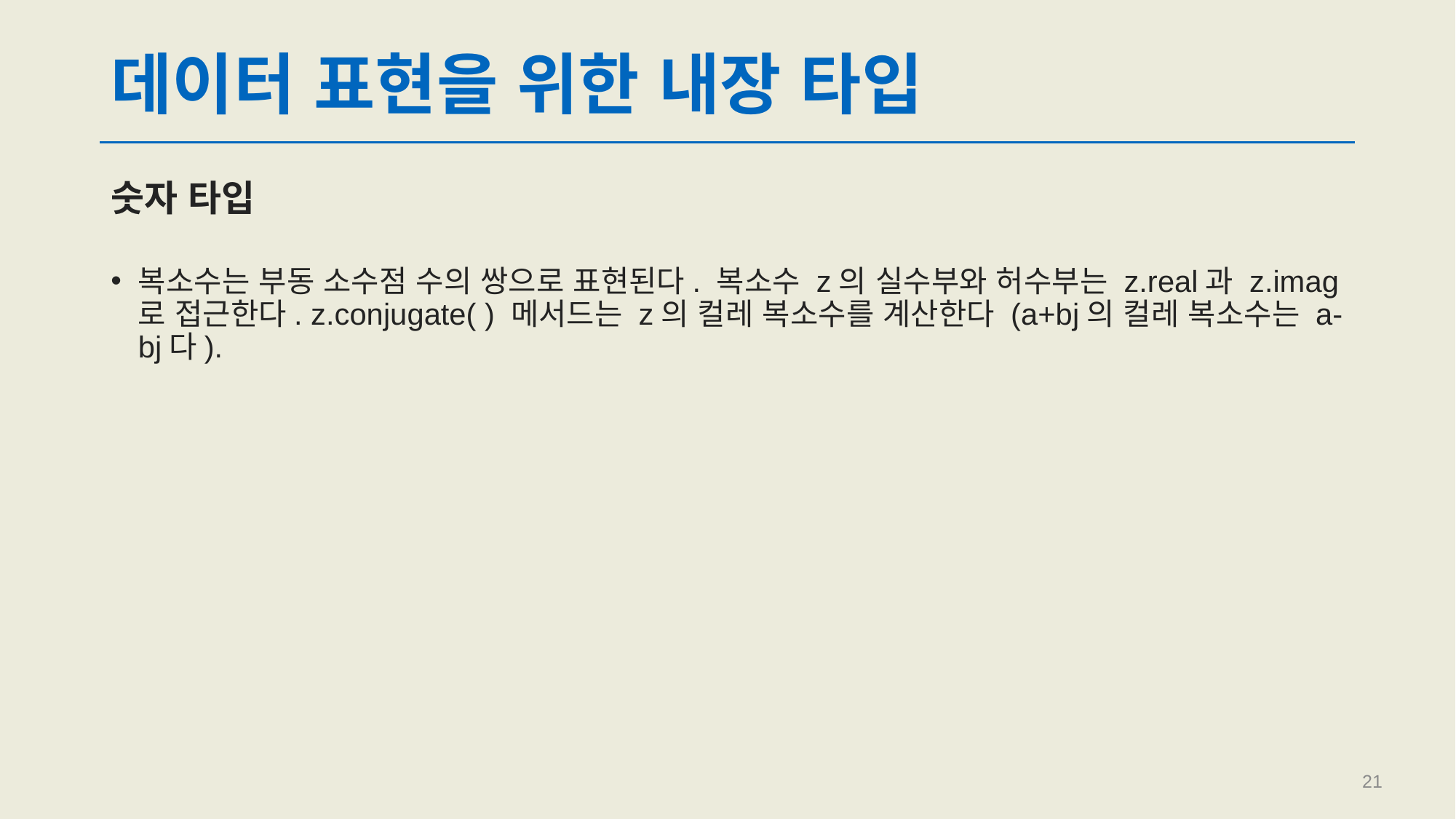

# 데이터 표현을 위한 내장 타입
숫자 타입

복소수는 부동 소수점 수의 쌍으로 표현된다. 복소수 z의 실수부와 허수부는 z.real과 z.imag로 접근한다. z.conjugate( ) 메서드는 z의 컬레 복소수를 계산한다 (a+bj의 컬레 복소수는 a-bj다).
21